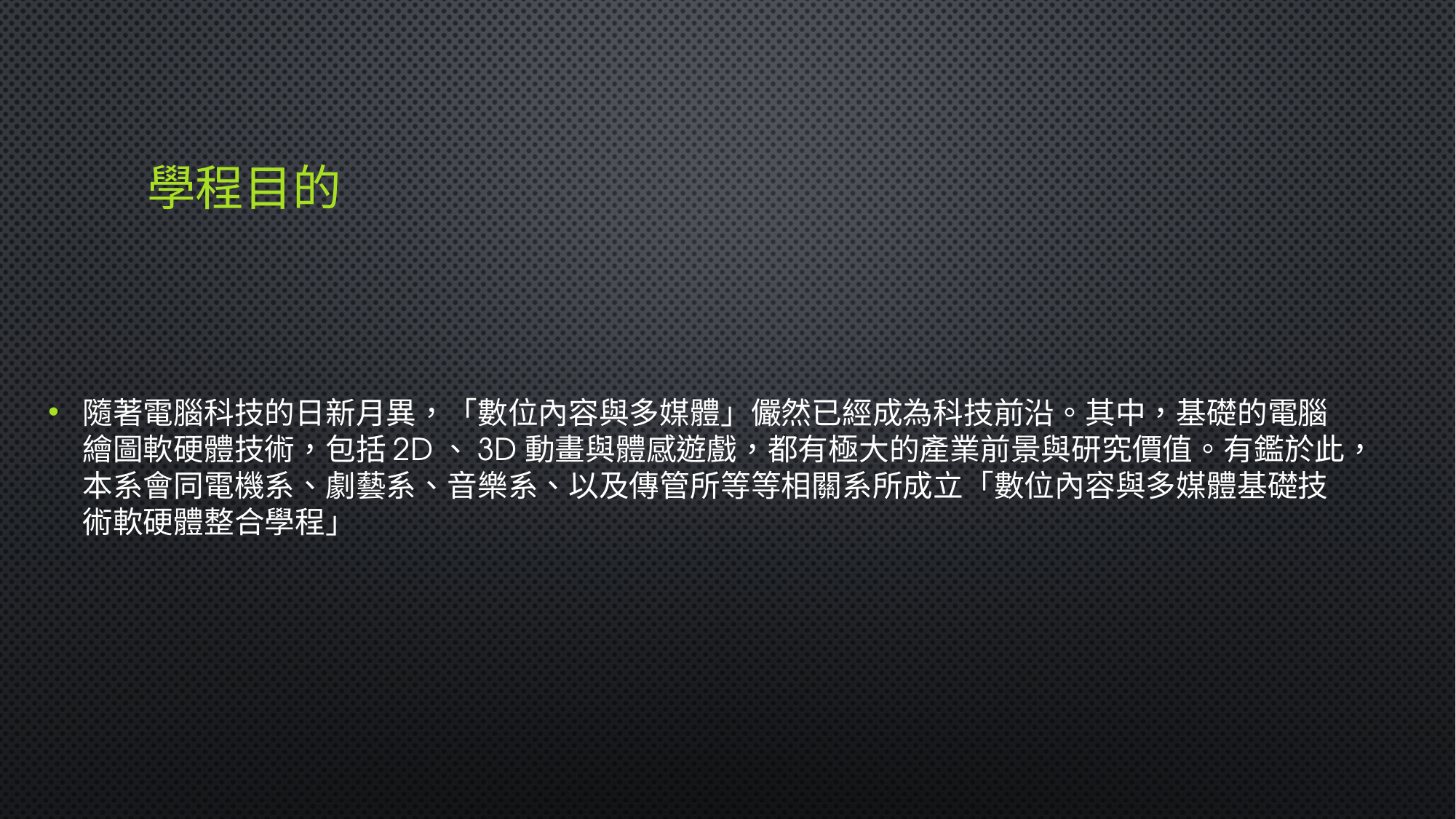

# 學程目的
隨著電腦科技的日新月異，「數位內容與多媒體」儼然已經成為科技前沿。其中，基礎的電腦繪圖軟硬體技術，包括2D、3D動畫與體感遊戲，都有極大的產業前景與研究價值。有鑑於此，本系會同電機系、劇藝系、音樂系、以及傳管所等等相關系所成立「數位內容與多媒體基礎技術軟硬體整合學程」